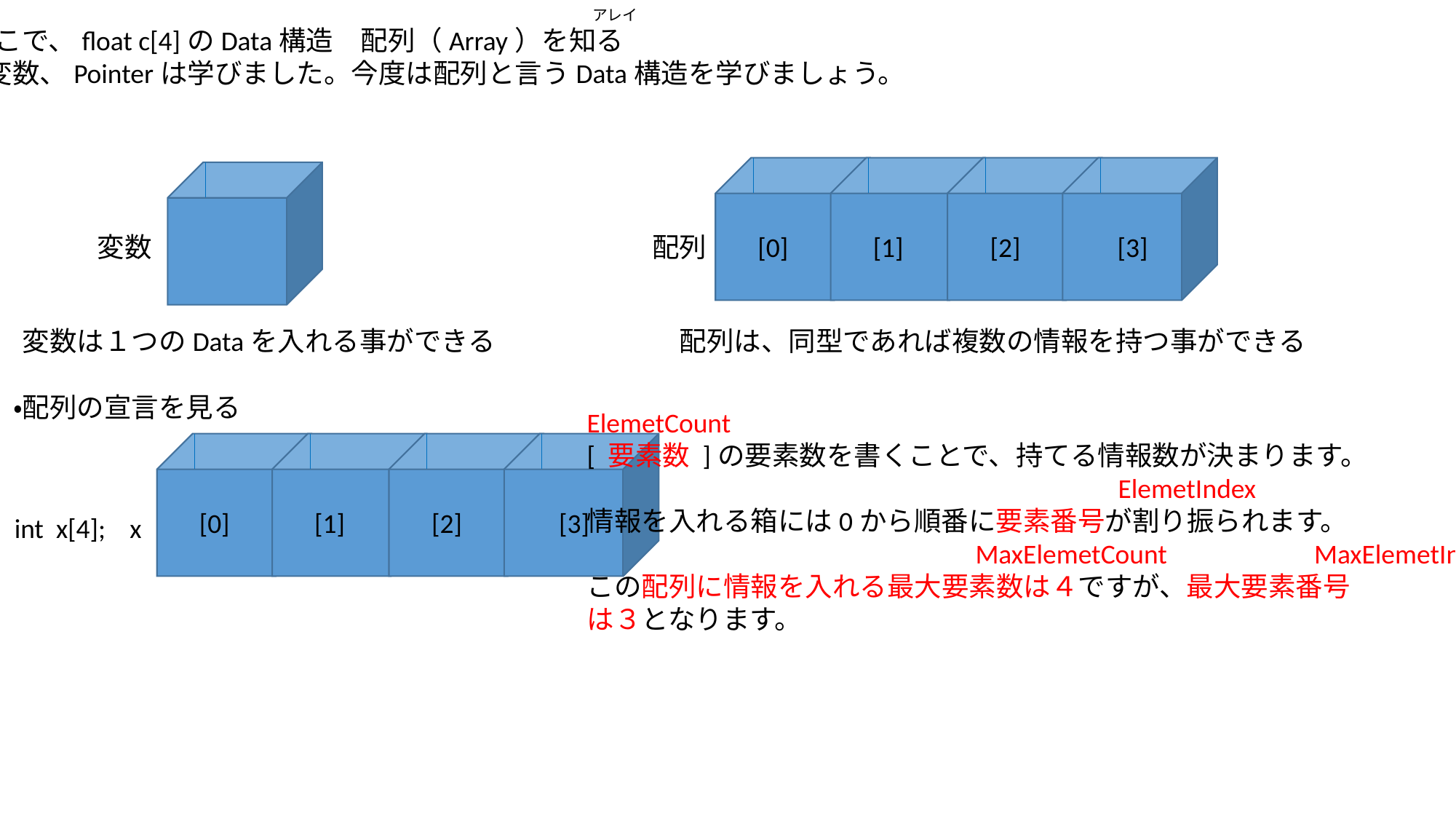

アレイ
・ここで、float c[4]のData構造　配列（Array）を知る
　変数、Pointerは学びました。今度は配列と言うData構造を学びましょう。

変数
配列
[0]
[1]
[2]
[3]
変数は１つのDataを入れる事ができる
配列は、同型であれば複数の情報を持つ事ができる
・配列の宣言を見る
ElemetCount
[ 要素数 ]の要素数を書くことで、持てる情報数が決まります。
　　　　　　　　　　　　　　　　　　　 ElemetIndex
情報を入れる箱には0から順番に要素番号が割り振られます。
　　　　　　　　　　　　　　MaxElemetCount　    　　　MaxElemetIndex
この配列に情報を入れる最大要素数は４ですが、最大要素番号
は３となります。

[0]
[1]
[2]
[3]
int  x[4];

x